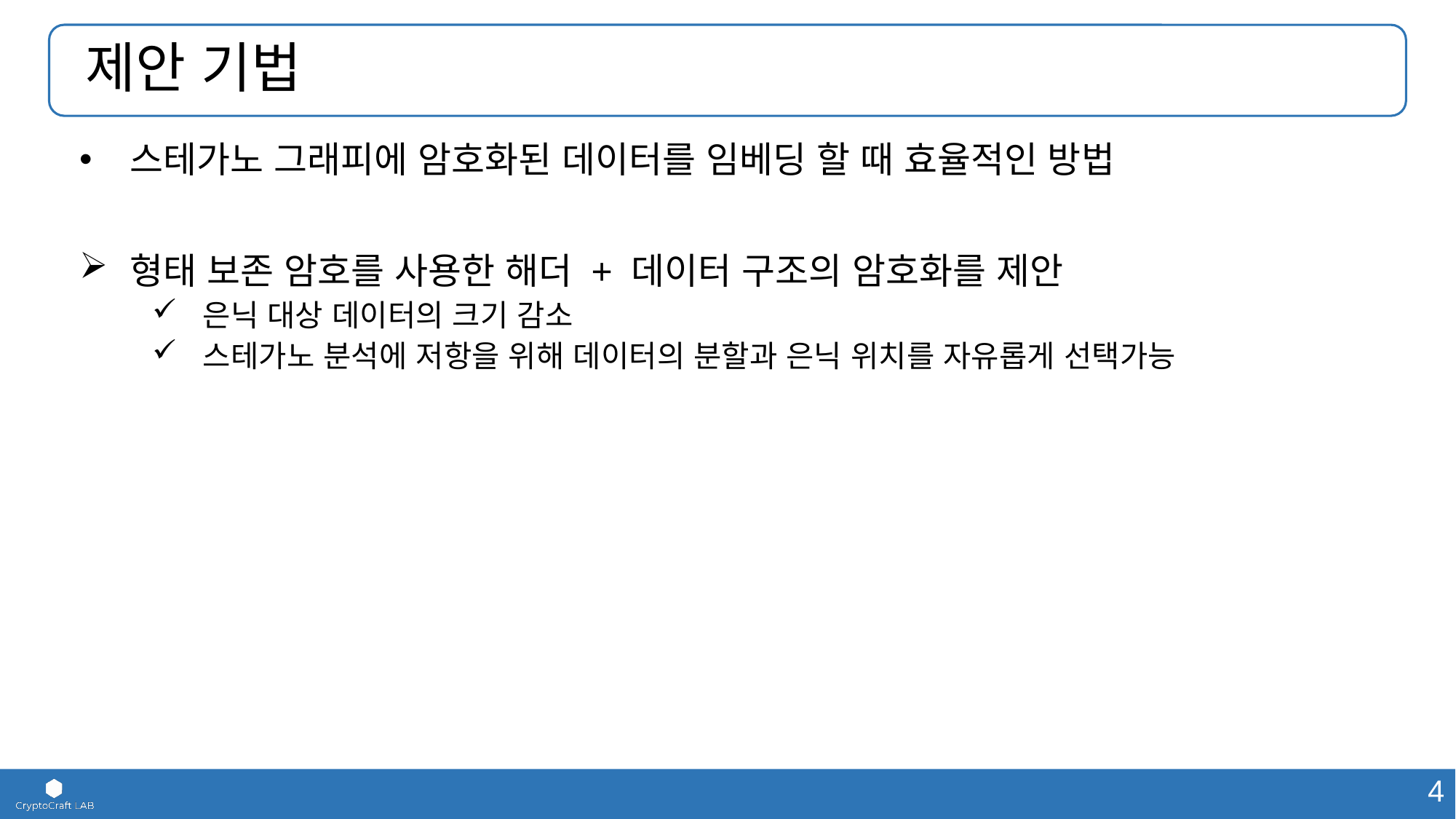

# 제안 기법
스테가노 그래피에 암호화된 데이터를 임베딩 할 때 효율적인 방법

형태 보존 암호를 사용한 해더 + 데이터 구조의 암호화를 제안
은닉 대상 데이터의 크기 감소
스테가노 분석에 저항을 위해 데이터의 분할과 은닉 위치를 자유롭게 선택가능